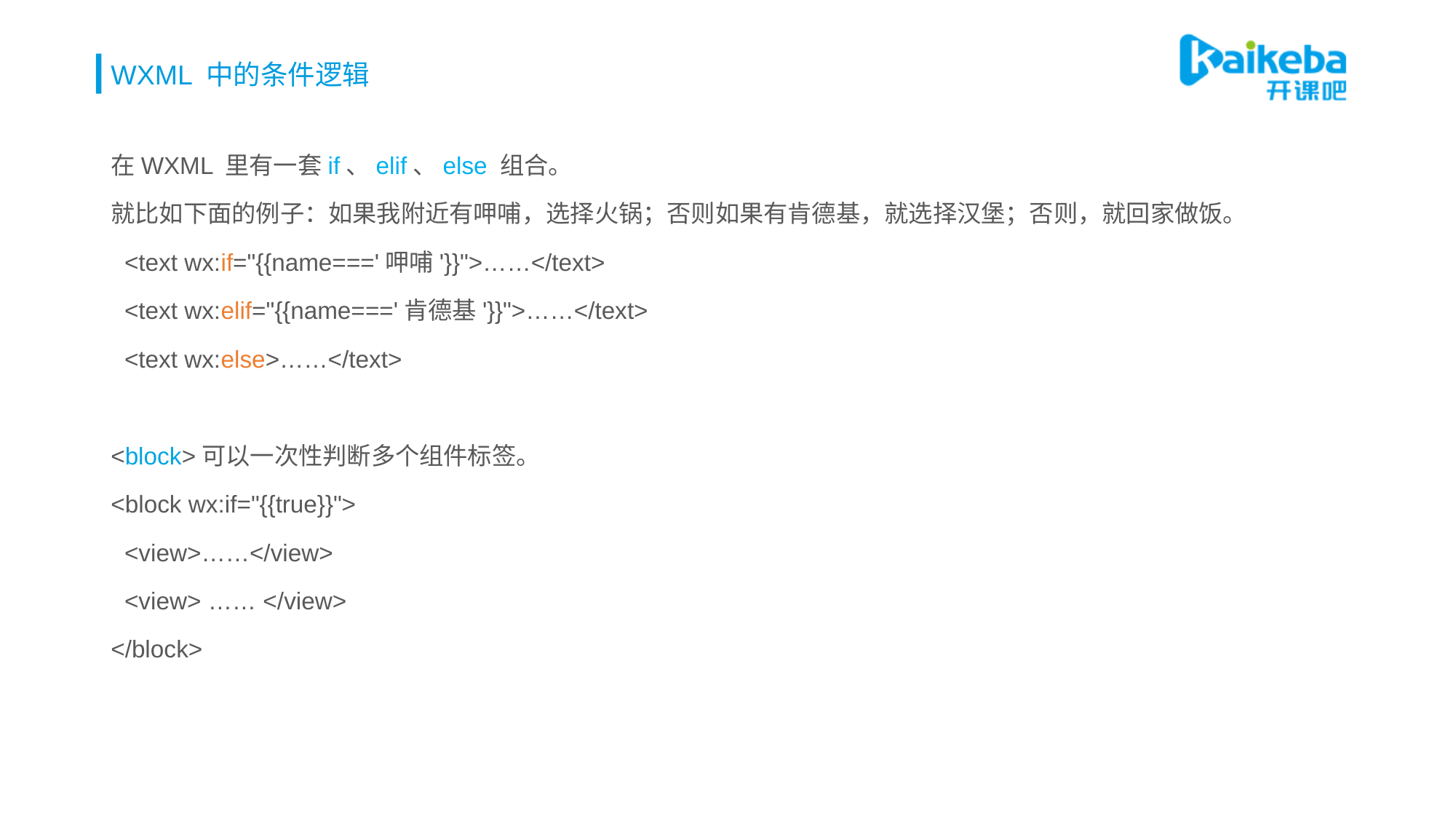

# WXML 中的条件逻辑
在WXML 里有一套if、elif、else 组合。
就比如下面的例子：如果我附近有呷哺，选择火锅；否则如果有肯德基，就选择汉堡；否则，就回家做饭。
  <text wx:if="{{name==='呷哺'}}">……</text>
  <text wx:elif="{{name==='肯德基'}}">……</text>
  <text wx:else>……</text>

<block>可以一次性判断多个组件标签。
<block wx:if="{{true}}">
  <view>……</view>
  <view> …… </view>
</block>